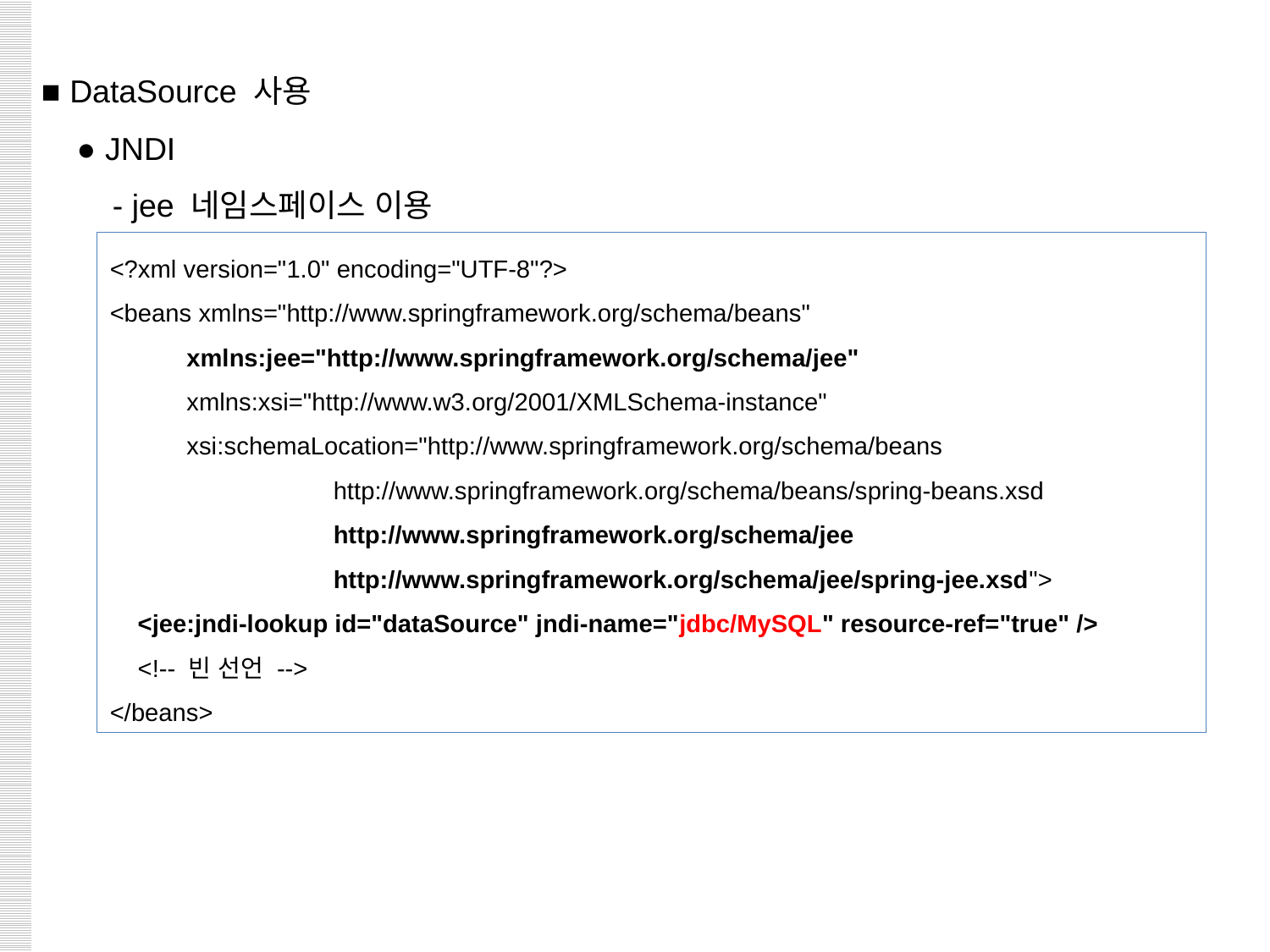

■ DataSource 사용
    ● JNDI
        - jee 네임스페이스 이용
<?xml version="1.0" encoding="UTF-8"?>
<beans xmlns="http://www.springframework.org/schema/beans"
           xmlns:jee="http://www.springframework.org/schema/jee"
           xmlns:xsi="http://www.w3.org/2001/XMLSchema-instance"
           xsi:schemaLocation="http://www.springframework.org/schema/beans
                                http://www.springframework.org/schema/beans/spring-beans.xsd
                                http://www.springframework.org/schema/jee
                                http://www.springframework.org/schema/jee/spring-jee.xsd">
    <jee:jndi-lookup id="dataSource" jndi-name="jdbc/MySQL" resource-ref="true" />
    <!-- 빈 선언 -->
</beans>